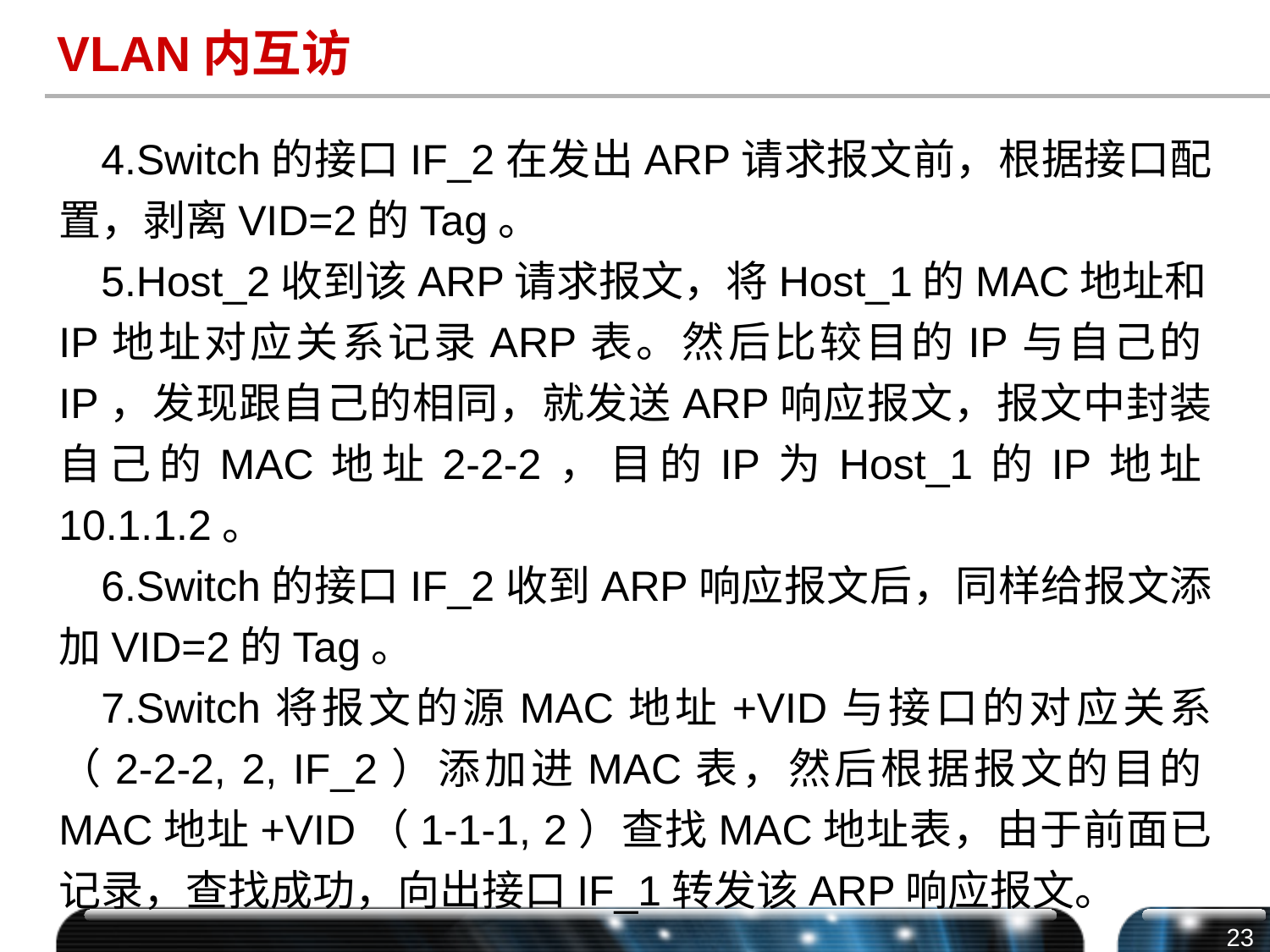

# VLAN内互访
4.Switch的接口IF_2在发出ARP请求报文前，根据接口配置，剥离VID=2的Tag。
5.Host_2收到该ARP请求报文，将Host_1的MAC地址和IP地址对应关系记录ARP表。然后比较目的IP与自己的IP，发现跟自己的相同，就发送ARP响应报文，报文中封装自己的MAC地址2-2-2，目的IP为Host_1的IP地址10.1.1.2。
6.Switch的接口IF_2收到ARP响应报文后，同样给报文添加VID=2的Tag。
7.Switch将报文的源MAC地址+VID与接口的对应关系（2-2-2, 2, IF_2）添加进MAC表，然后根据报文的目的MAC地址+VID（1-1-1, 2）查找MAC地址表，由于前面已记录，查找成功，向出接口IF_1转发该ARP响应报文。